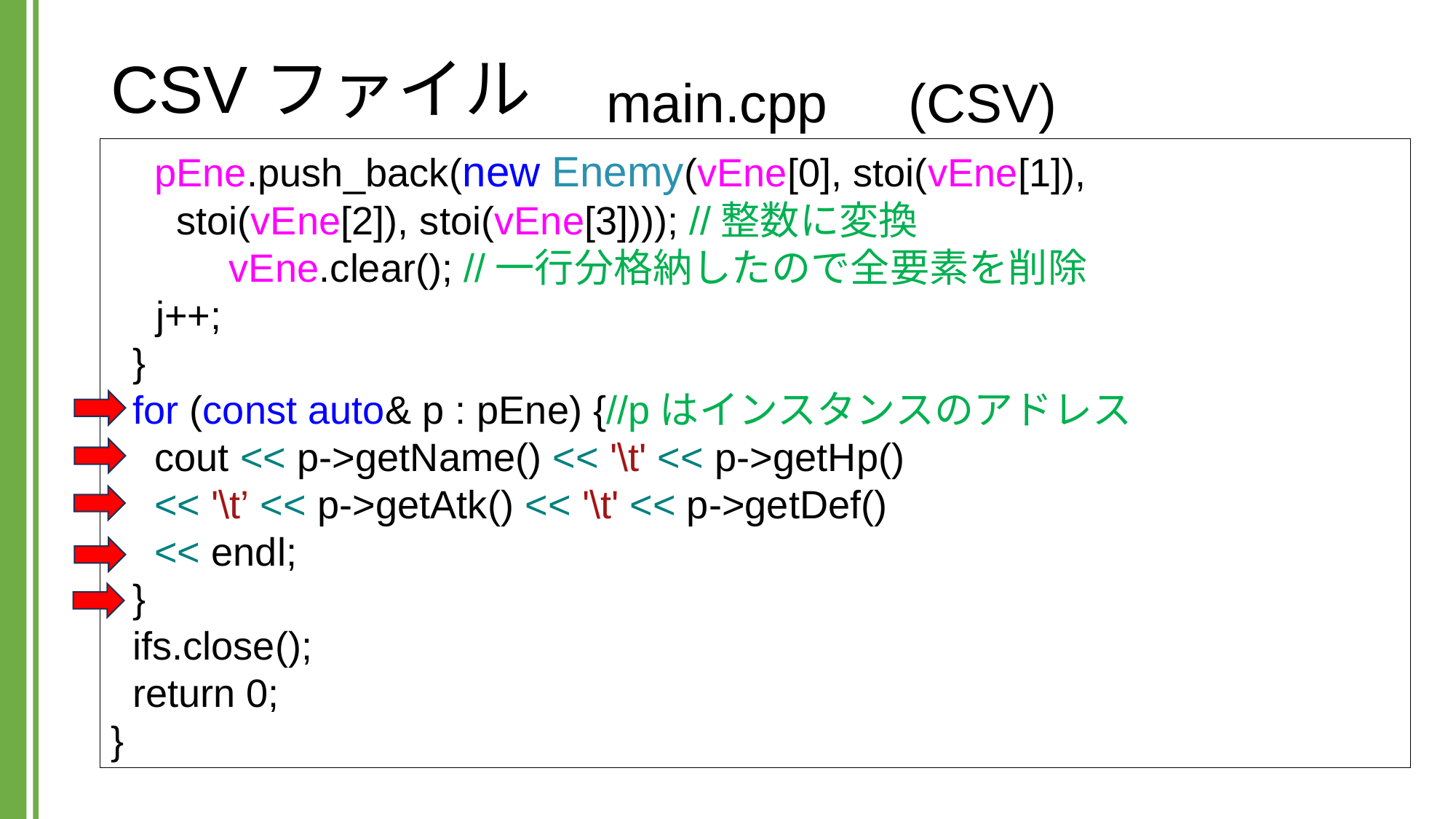

# CSVファイル
                　　　　　main.cpp　(CSV)

    pEne.push_back(new Enemy(vEne[0], stoi(vEne[1]),
      stoi(vEne[2]), stoi(vEne[3]))); //整数に変換
     vEne.clear(); //一行分格納したので全要素を削除
    j++;
  }
  for (const auto& p : pEne) {//pはインスタンスのアドレス
    cout << p->getName() << '\t' << p->getHp()
    << '\t’ << p->getAtk() << '\t' << p->getDef()
    << endl;
  }
  ifs.close();
  return 0;
}